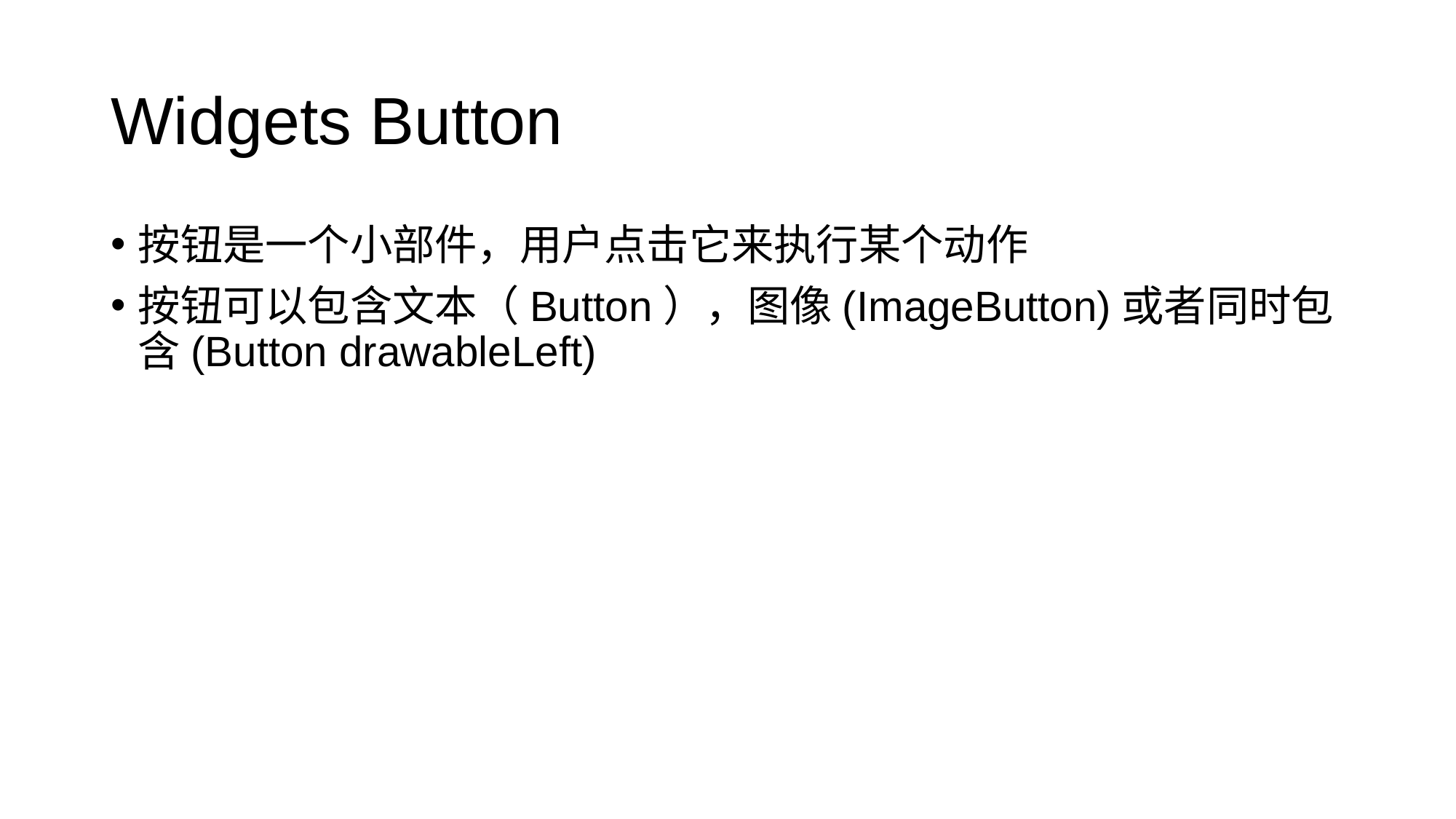

# Widgets Button
按钮是一个小部件，用户点击它来执行某个动作
按钮可以包含文本（Button），图像(ImageButton)或者同时包含(Button drawableLeft)